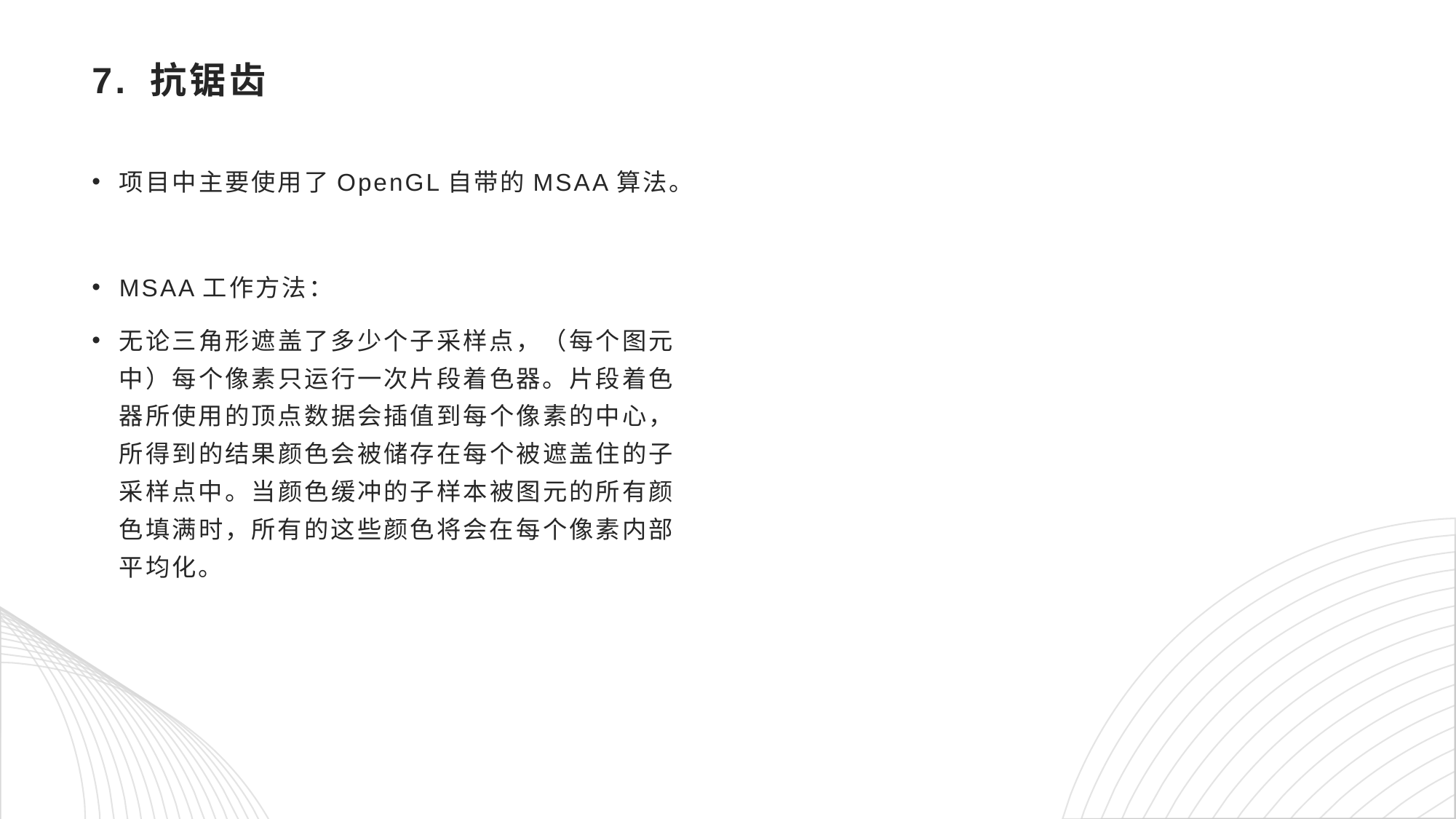

# 7. 抗锯齿

项目中主要使用了OpenGL自带的MSAA算法。

MSAA工作方法：
无论三角形遮盖了多少个子采样点，（每个图元中）每个像素只运行一次片段着色器。片段着色器所使用的顶点数据会插值到每个像素的中心，所得到的结果颜色会被储存在每个被遮盖住的子采样点中。当颜色缓冲的子样本被图元的所有颜色填满时，所有的这些颜色将会在每个像素内部平均化。